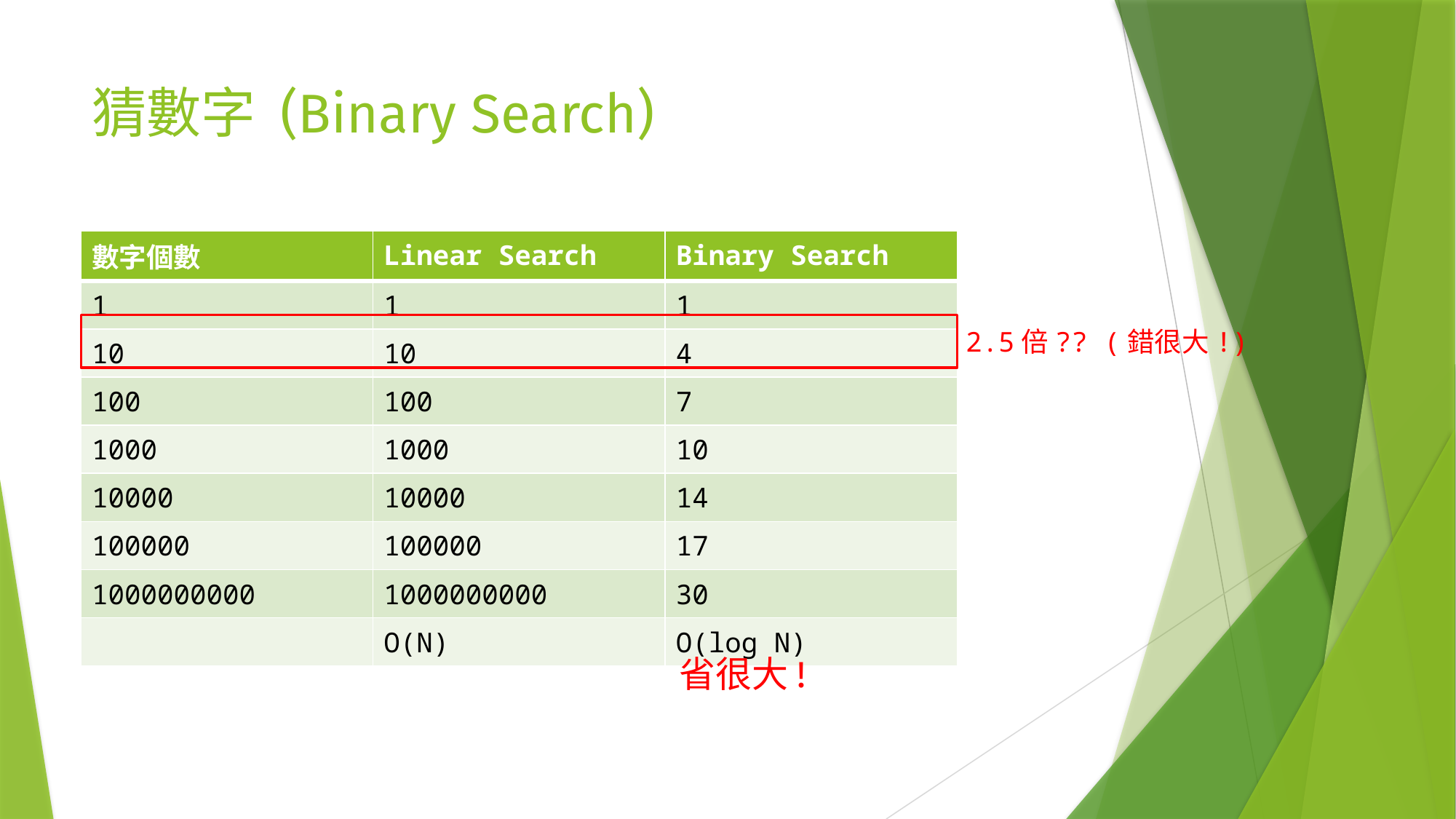

# 猜數字 (Binary Search)
| 數字個數 | Linear Search | Binary Search |
| --- | --- | --- |
| 1 | 1 | 1 |
| 10 | 10 | 4 |
| 100 | 100 | 7 |
| 1000 | 1000 | 10 |
| 10000 | 10000 | 14 |
| 100000 | 100000 | 17 |
| 1000000000 | 1000000000 | 30 |
|  | O(N) | O(log N) |

2.5倍?? (錯很大!)
省很大!